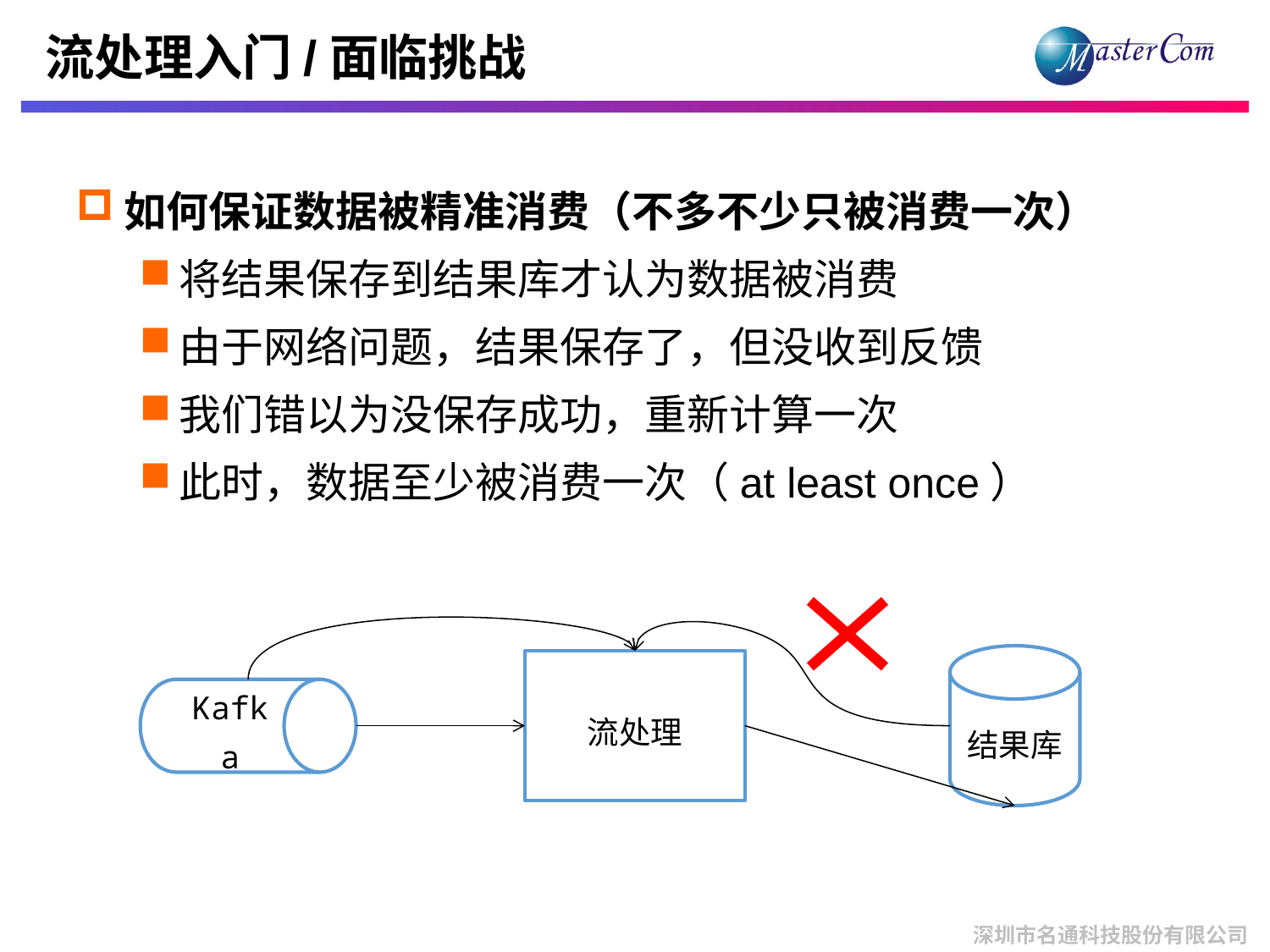

# 流处理入门/面临挑战
如何保证数据被精准消费（不多不少只被消费一次）
将结果保存到结果库才认为数据被消费
由于网络问题，结果保存了，但没收到反馈
我们错以为没保存成功，重新计算一次
此时，数据至少被消费一次（at least once）

结果库
流处理
Kafka